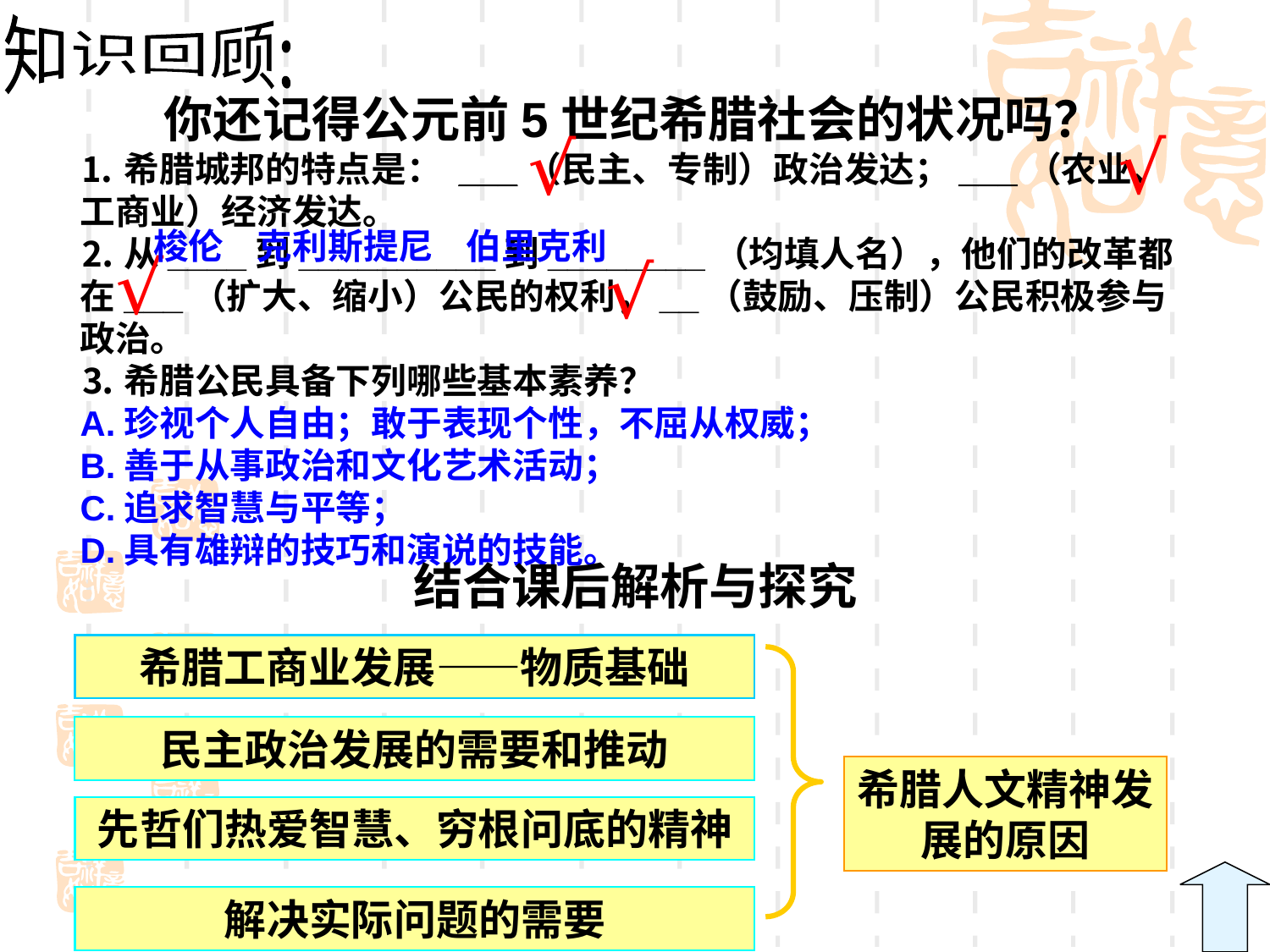

知识回顾:
你还记得公元前5世纪希腊社会的状况吗？
√
√
⒈希腊城邦的特点是： ___（民主、专制）政治发达；___（农业、工商业）经济发达。
⒉从____到__________到________（均填人名），他们的改革都在___（扩大、缩小）公民的权利，__（鼓励、压制）公民积极参与政治。
⒊希腊公民具备下列哪些基本素养？
A.珍视个人自由；敢于表现个性，不屈从权威；
B.善于从事政治和文化艺术活动；
C.追求智慧与平等；
D.具有雄辩的技巧和演说的技能。
梭伦
克利斯提尼
伯里克利
√
√
结合课后解析与探究
希腊工商业发展——物质基础

民主政治发展的需要和推动
希腊人文精神发展的原因
先哲们热爱智慧、穷根问底的精神
解决实际问题的需要